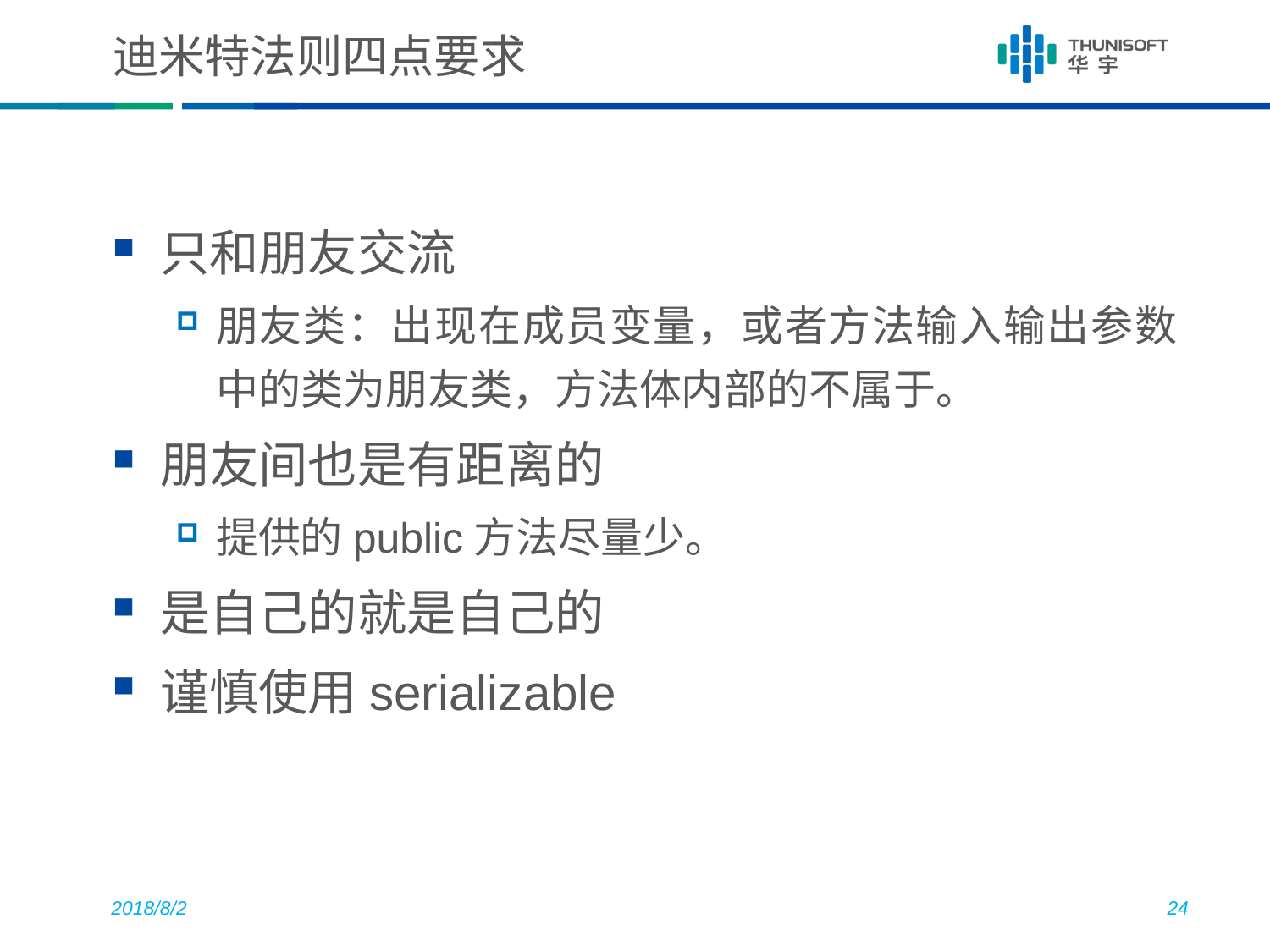

# 迪米特法则四点要求

只和朋友交流
朋友类：出现在成员变量，或者方法输入输出参数中的类为朋友类，方法体内部的不属于。
朋友间也是有距离的
提供的public方法尽量少。
是自己的就是自己的
谨慎使用serializable

2018/8/2
24